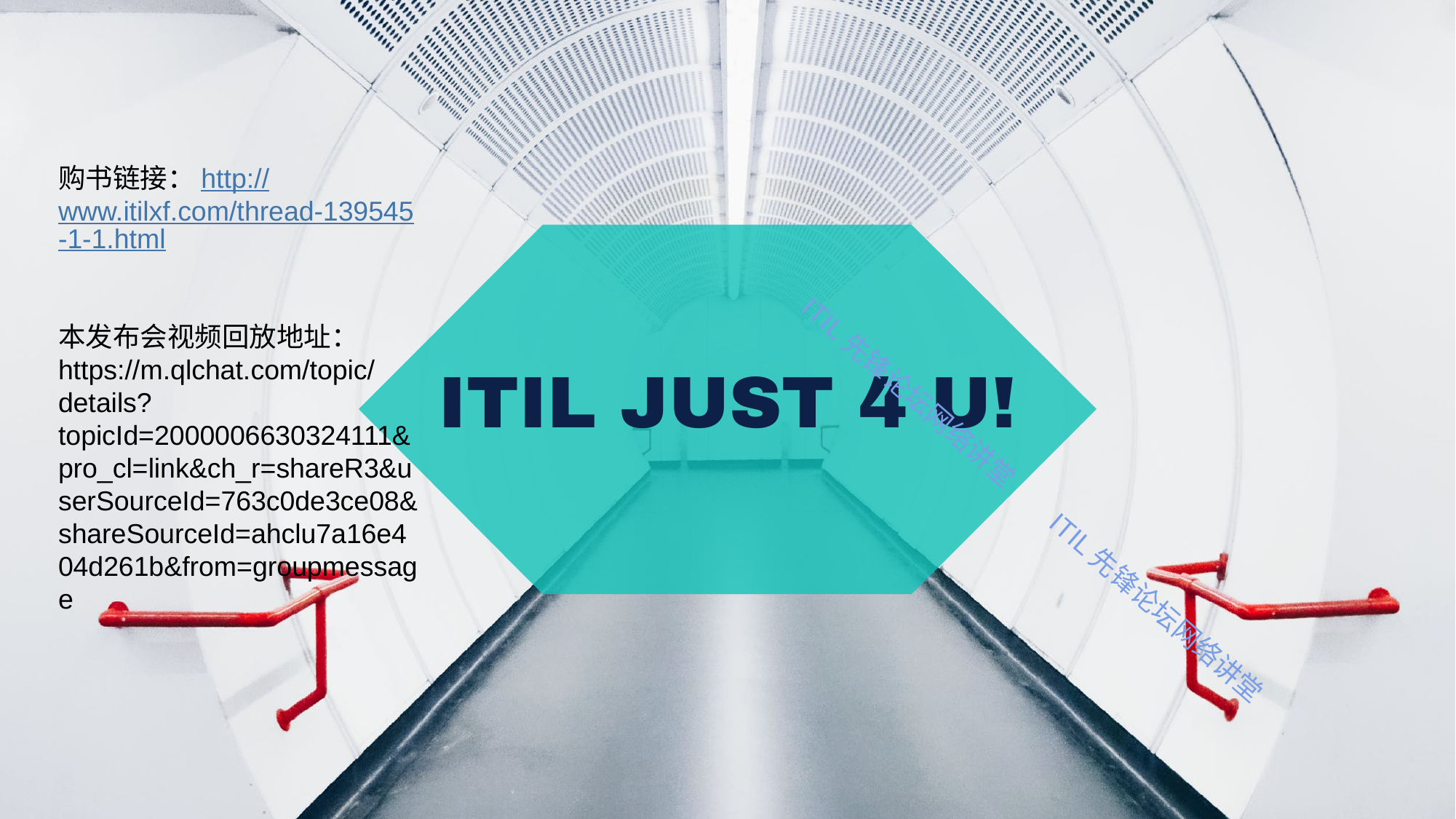

购书链接：http://www.itilxf.com/thread-139545-1-1.html

本发布会视频回放地址：
https://m.qlchat.com/topic/details?topicId=2000006630324111&pro_cl=link&ch_r=shareR3&userSourceId=763c0de3ce08&shareSourceId=ahclu7a16e404d261b&from=groupmessage
# ITIL JUST 4 U!
ITIL先锋论坛网络讲堂        ITIL先锋论坛网络讲堂